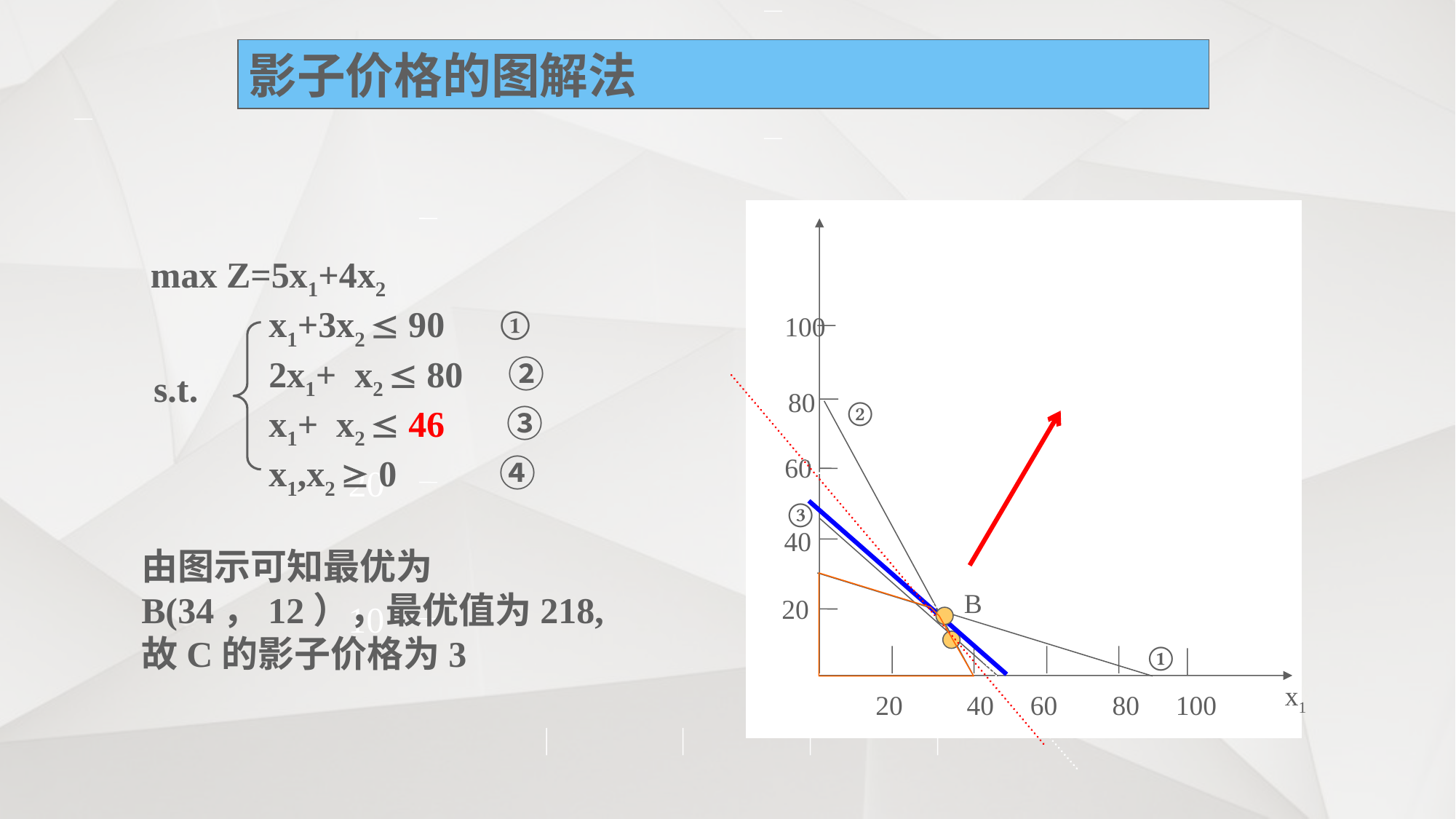

影子价格的图解法

 max Z=5x1+4x2
              x1+3x2 ≤ 90      ①
              2x1+  x2 ≤ 80　②
              x1+  x2 ≤ 46 　 ③
              x1,x2 ≥ 0　       ④

由图示可知最优为
B(34，12），最优值为218,故C的影子价格为3

100

s.t.

80
②

60
20

③

40

B
20
10

①

x1

20
40
60
80
100